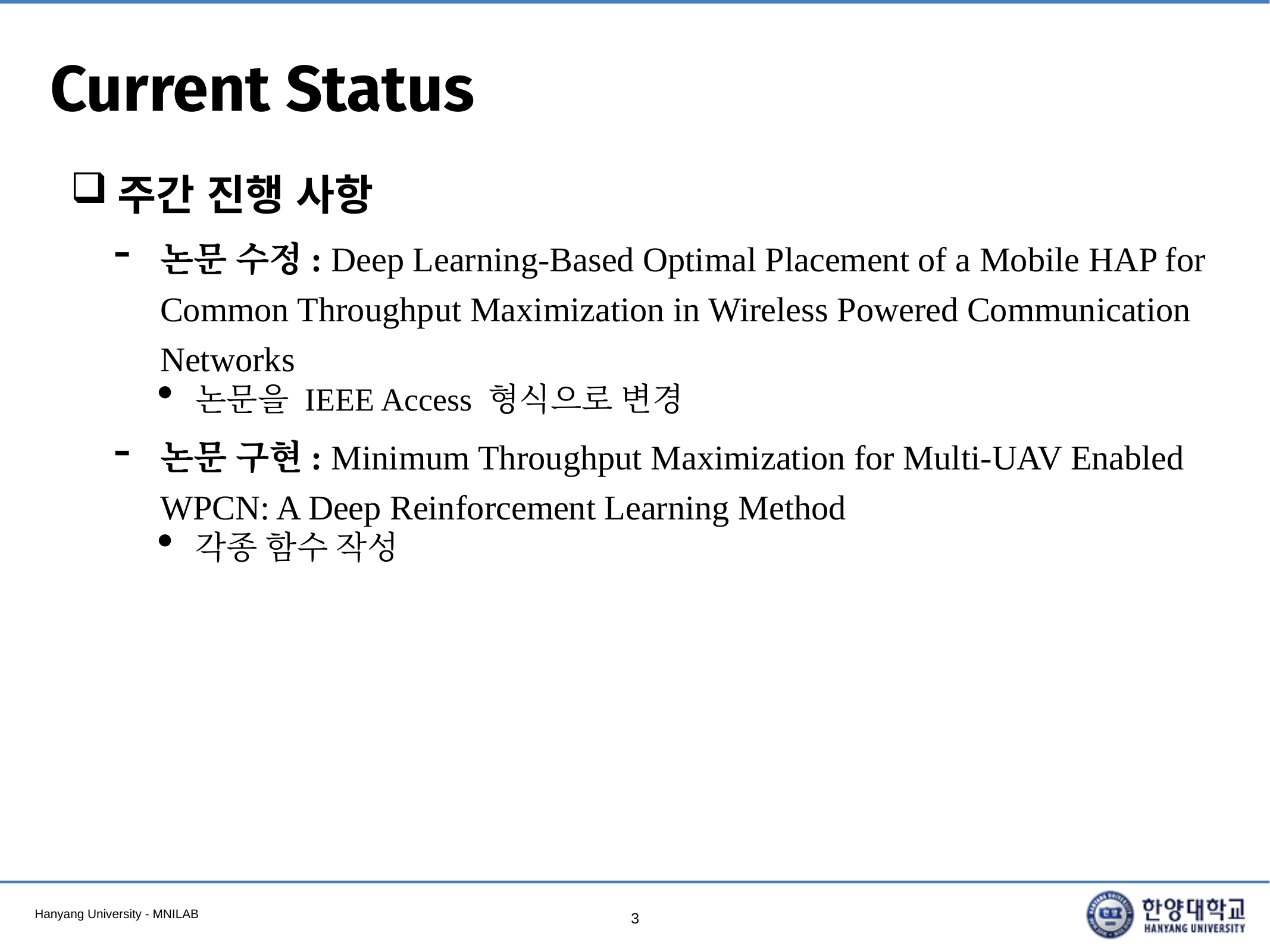

# Current Status
주간 진행 사항
논문 수정: Deep Learning-Based Optimal Placement of a Mobile HAP for Common Throughput Maximization in Wireless Powered Communication Networks
논문을 IEEE Access 형식으로 변경
논문 구현: Minimum Throughput Maximization for Multi-UAV Enabled WPCN: A Deep Reinforcement Learning Method
각종 함수 작성
3